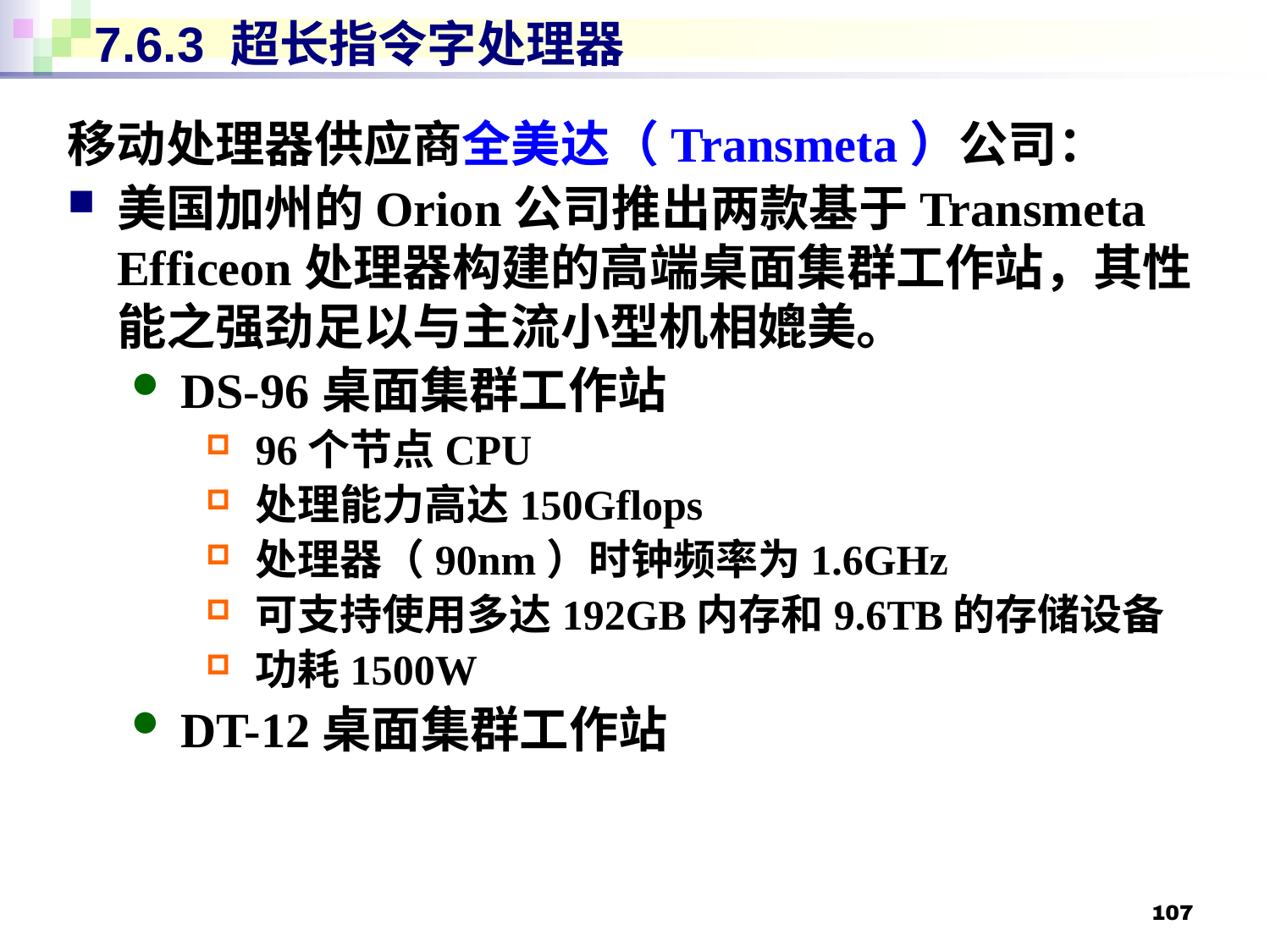

# 7.6.3 超长指令字处理器
移动处理器供应商全美达（Transmeta）公司：
美国加州的Orion公司推出两款基于Transmeta Efficeon处理器构建的高端桌面集群工作站，其性能之强劲足以与主流小型机相媲美。
DS-96桌面集群工作站
96个节点CPU
处理能力高达150Gflops
处理器（90nm）时钟频率为1.6GHz
可支持使用多达192GB内存和9.6TB的存储设备
功耗1500W
DT-12桌面集群工作站
107